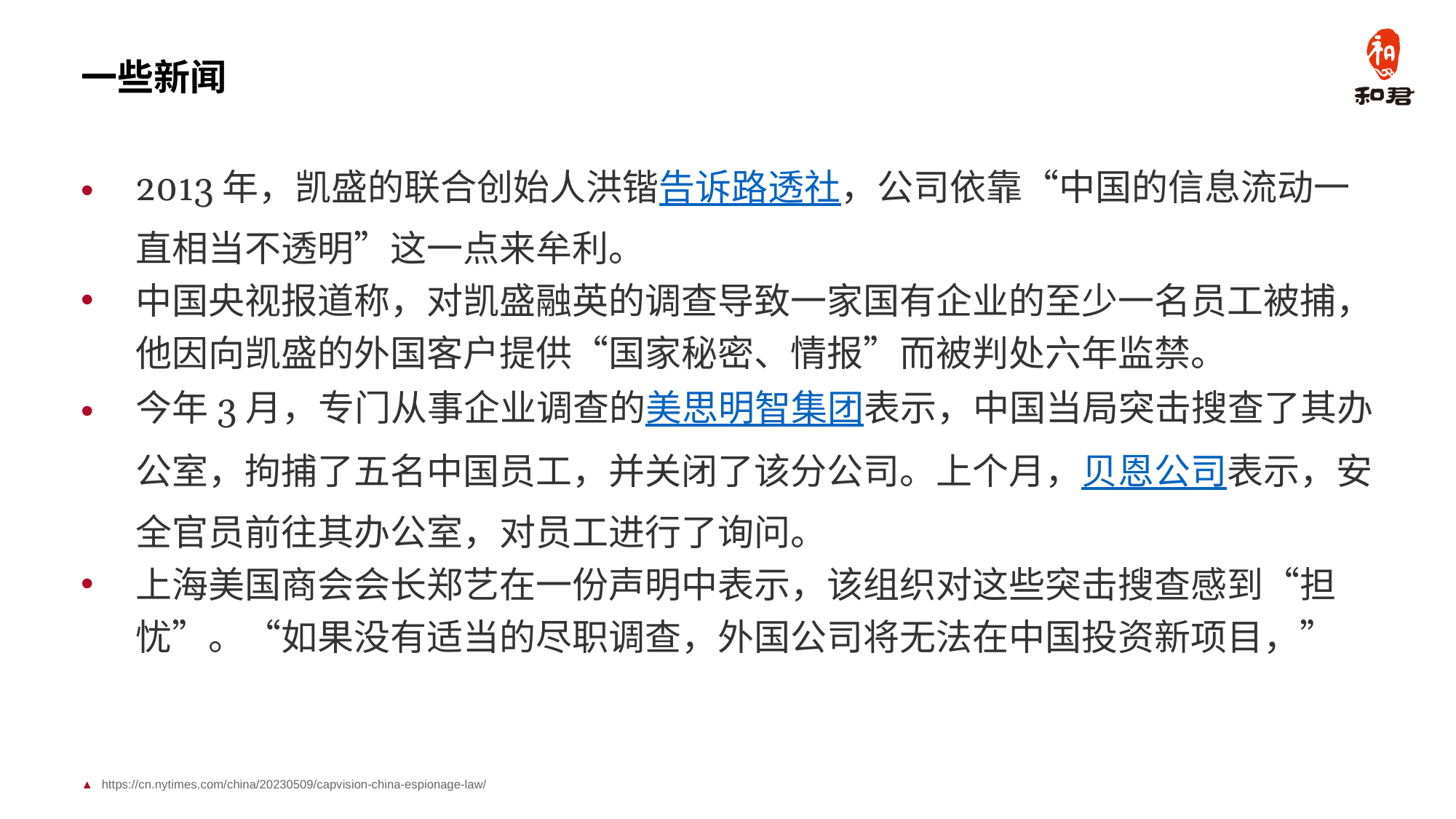

# 一些新闻
2013年，凯盛的联合创始人洪锴告诉路透社，公司依靠“中国的信息流动一直相当不透明”这一点来牟利。
中国央视报道称，对凯盛融英的调查导致一家国有企业的至少一名员工被捕，他因向凯盛的外国客户提供“国家秘密、情报”而被判处六年监禁。
今年3月，专门从事企业调查的美思明智集团表示，中国当局突击搜查了其办公室，拘捕了五名中国员工，并关闭了该分公司。上个月，贝恩公司表示，安全官员前往其办公室，对员工进行了询问。
上海美国商会会长郑艺在一份声明中表示，该组织对这些突击搜查感到“担忧”。“如果没有适当的尽职调查，外国公司将无法在中国投资新项目，”

https://cn.nytimes.com/china/20230509/capvision-china-espionage-law/